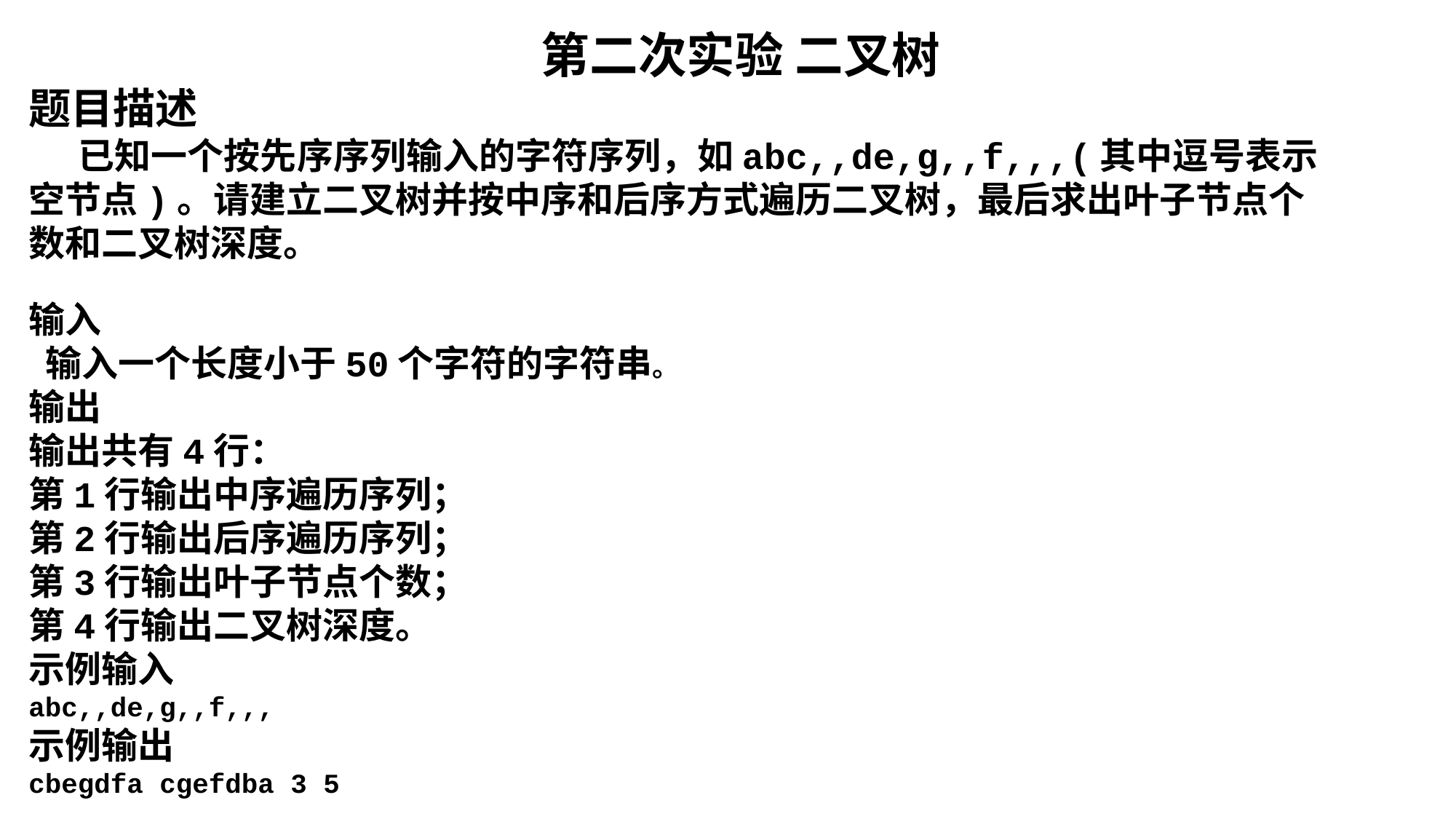

第二次实验 二叉树
题目描述
       已知一个按先序序列输入的字符序列，如abc,,de,g,,f,,,(其中逗号表示空节点)。请建立二叉树并按中序和后序方式遍历二叉树，最后求出叶子节点个数和二叉树深度。

输入
 输入一个长度小于50个字符的字符串。
输出
输出共有4行：
第1行输出中序遍历序列；
第2行输出后序遍历序列；
第3行输出叶子节点个数；
第4行输出二叉树深度。
示例输入
abc,,de,g,,f,,,
示例输出
cbegdfa cgefdba 3 5